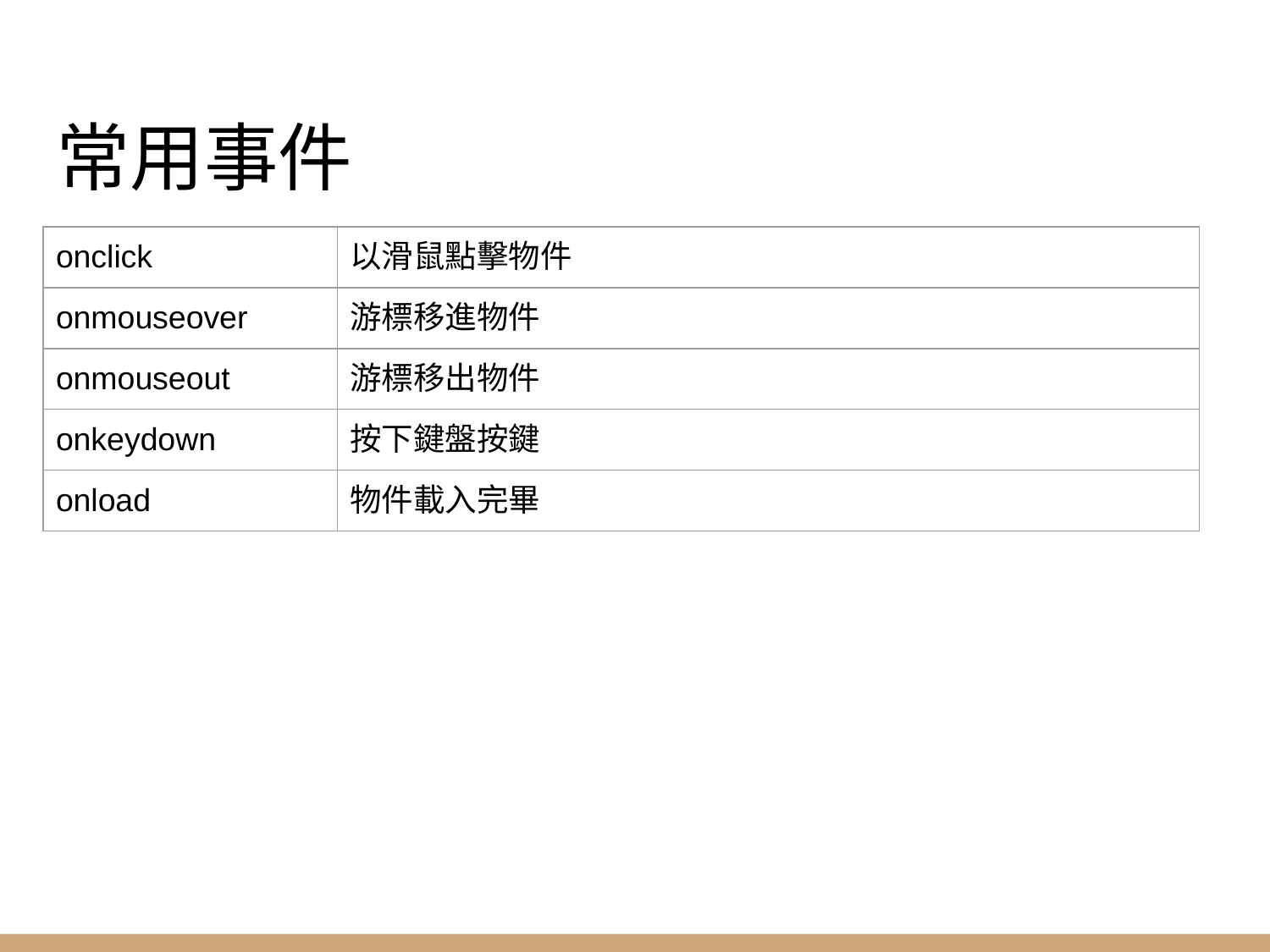

# 常用事件
| onclick | 以滑鼠點擊物件 |
| --- | --- |
| onmouseover | 游標移進物件 |
| onmouseout | 游標移出物件 |
| onkeydown | 按下鍵盤按鍵 |
| onload | 物件載入完畢 |